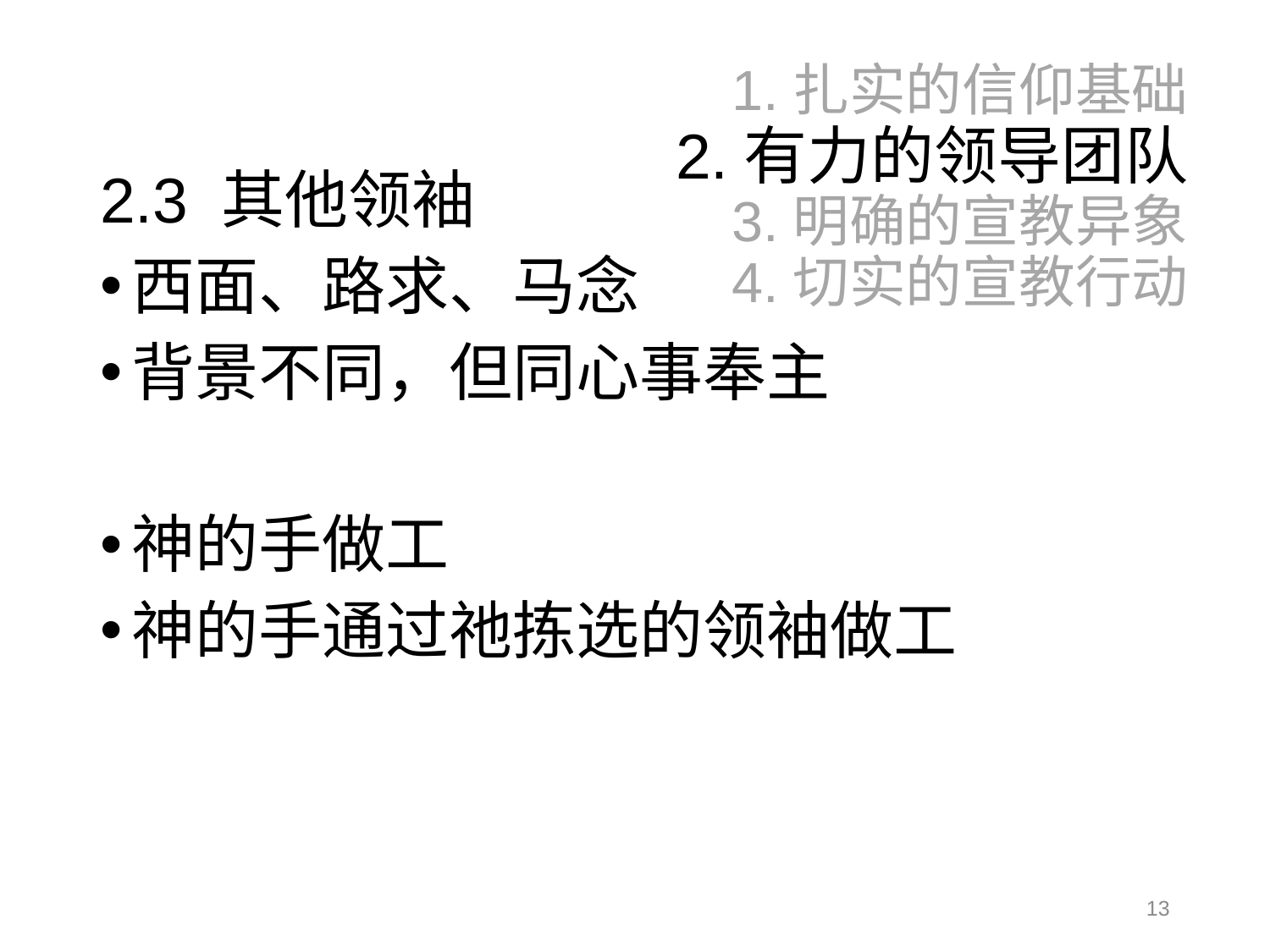

# 1.扎实的信仰基础 2.有力的领导团队 3.明确的宣教异象 4.切实的宣教行动
2.3 其他领袖
西面、路求、马念
背景不同，但同心事奉主

神的手做工
神的手通过祂拣选的领袖做工
13